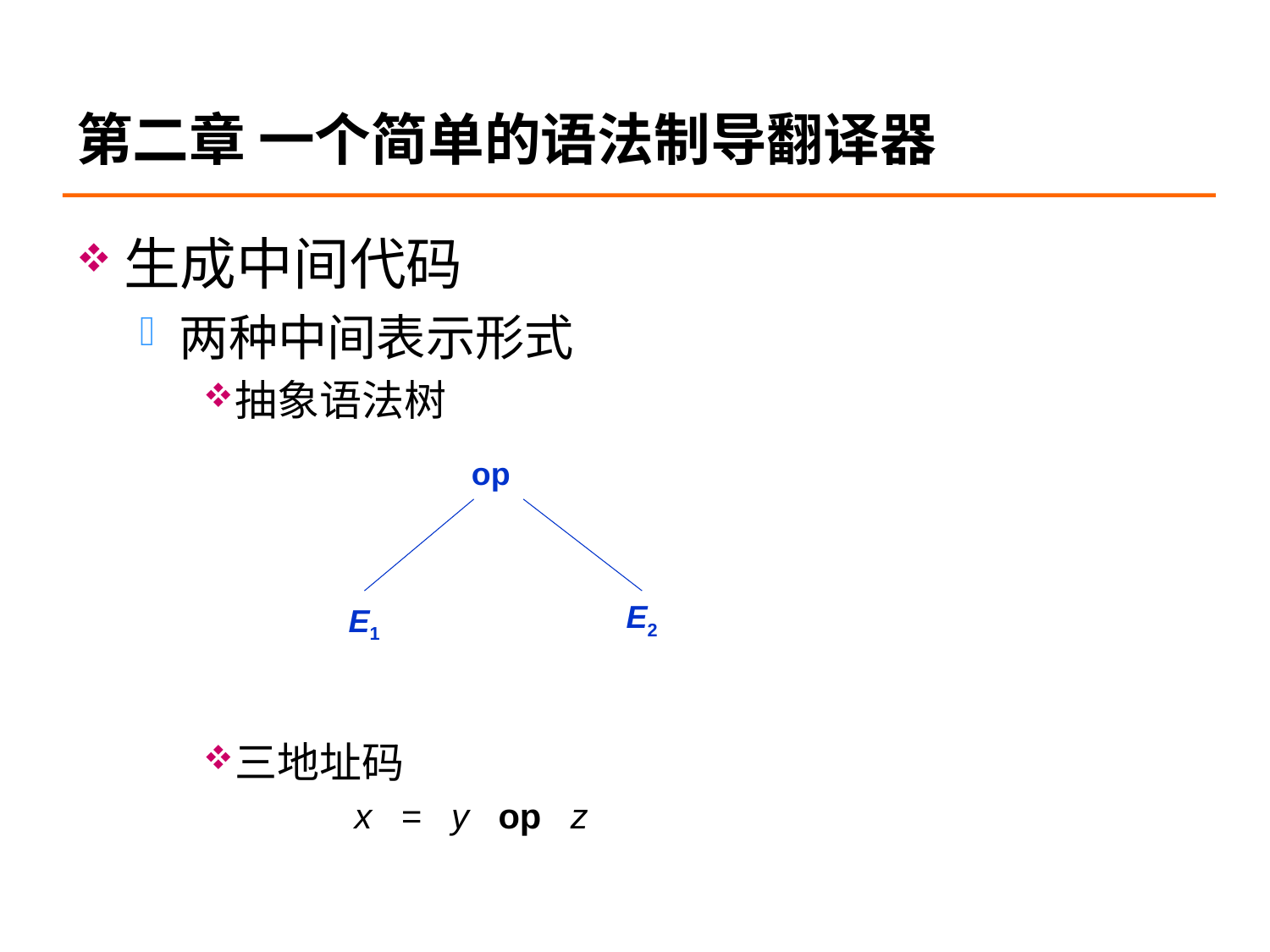

# 第二章 一个简单的语法制导翻译器
生成中间代码
两种中间表示形式
抽象语法树

三地址码
         x   =   y   op   z

op
E2
E1